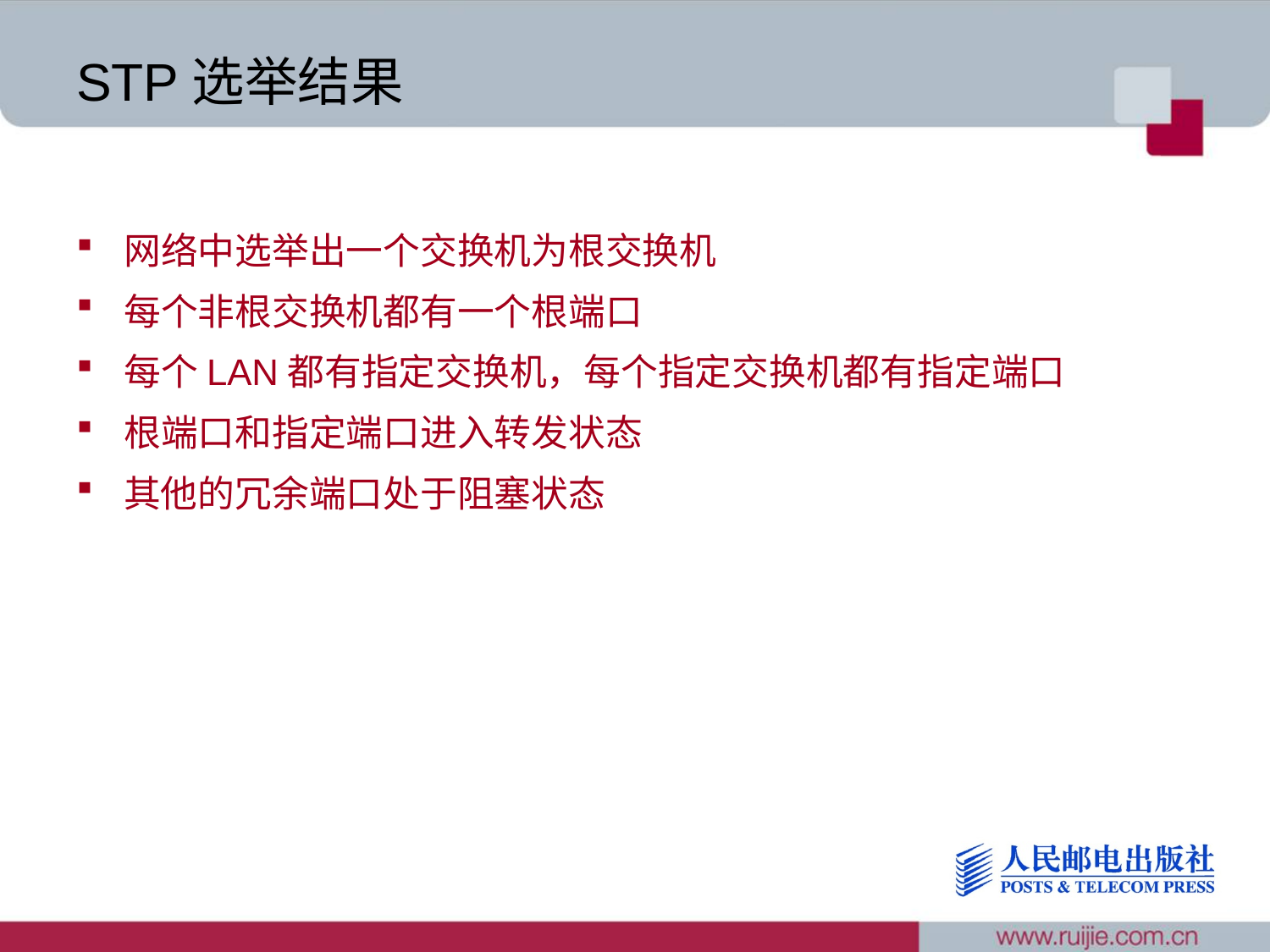

# STP选举结果
网络中选举出一个交换机为根交换机
每个非根交换机都有一个根端口
每个LAN都有指定交换机，每个指定交换机都有指定端口
根端口和指定端口进入转发状态
其他的冗余端口处于阻塞状态